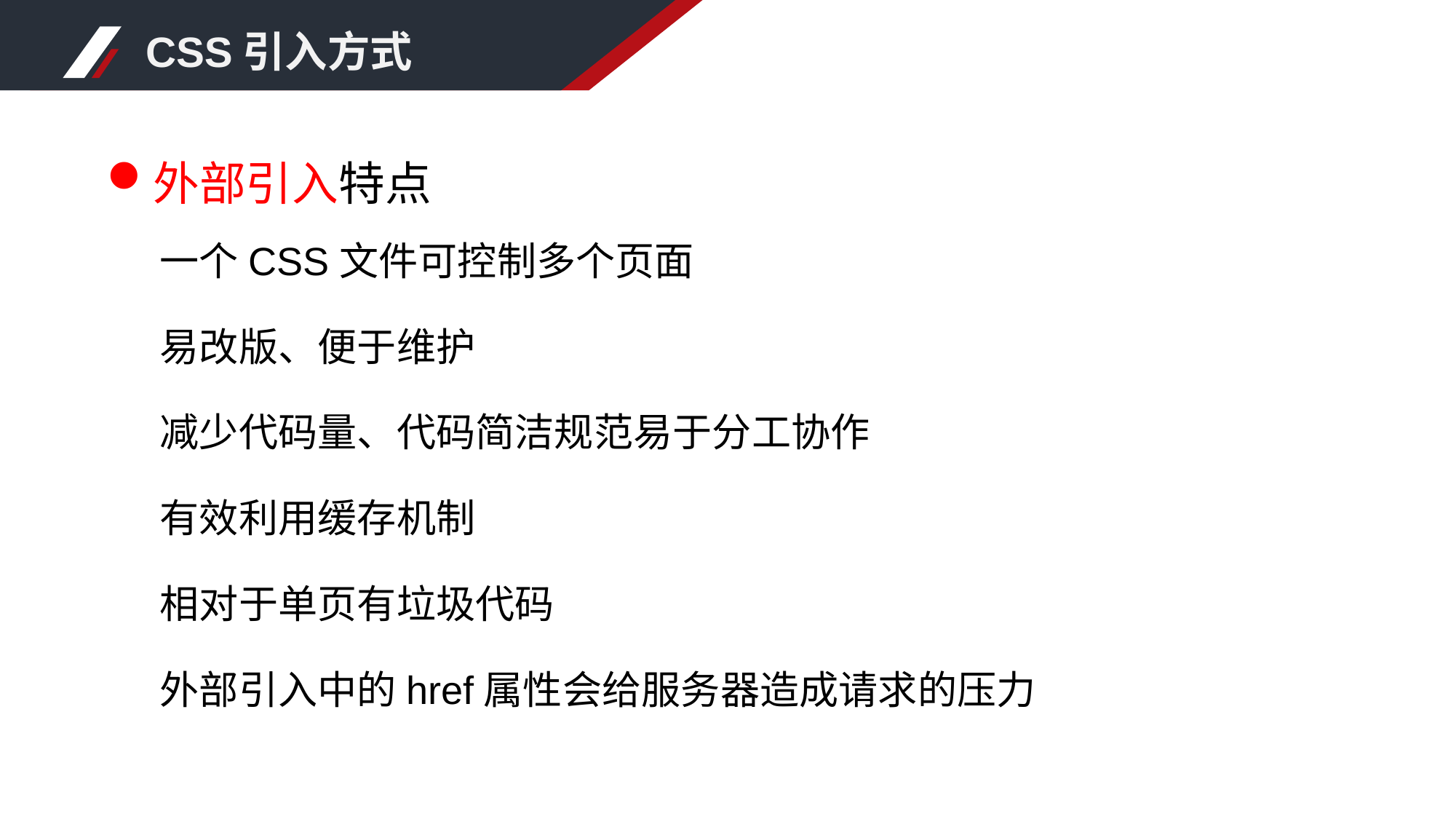

CSS引入方式
外部引入特点
一个CSS文件可控制多个页面
易改版、便于维护
减少代码量、代码简洁规范易于分工协作
有效利用缓存机制
相对于单页有垃圾代码
外部引入中的href属性会给服务器造成请求的压力